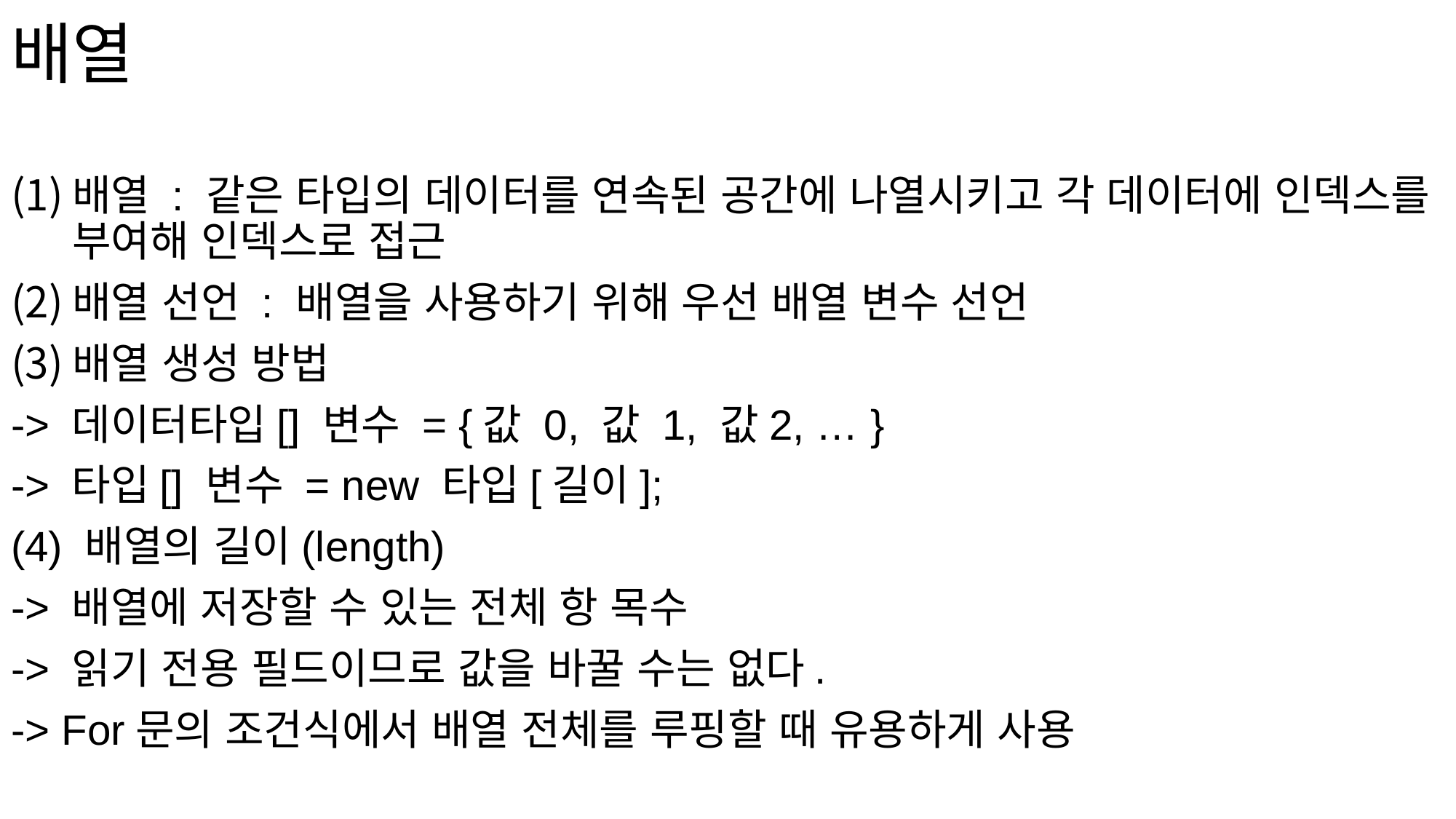

# 배열
배열 : 같은 타입의 데이터를 연속된 공간에 나열시키고 각 데이터에 인덱스를 부여해 인덱스로 접근
배열 선언 : 배열을 사용하기 위해 우선 배열 변수 선언
배열 생성 방법
-> 데이터타입[] 변수 = {값 0, 값 1, 값2, … }
-> 타입[] 변수 = new 타입[길이];
(4) 배열의 길이(length)
-> 배열에 저장할 수 있는 전체 항 목수
-> 읽기 전용 필드이므로 값을 바꿀 수는 없다.
-> For문의 조건식에서 배열 전체를 루핑할 때 유용하게 사용